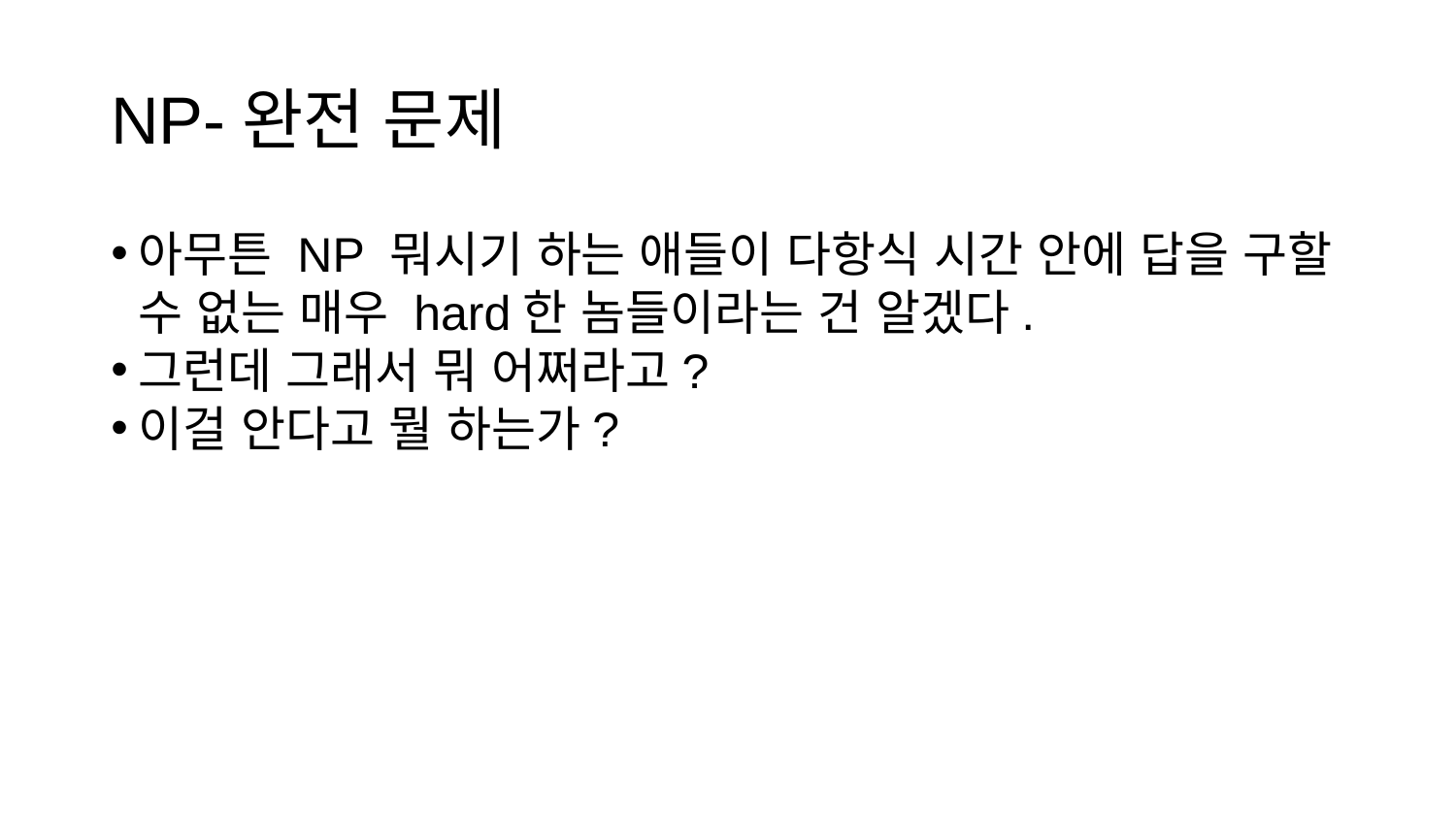

# NP-완전 문제
아무튼 NP 뭐시기 하는 애들이 다항식 시간 안에 답을 구할 수 없는 매우 hard한 놈들이라는 건 알겠다.
그런데 그래서 뭐 어쩌라고?
이걸 안다고 뭘 하는가?